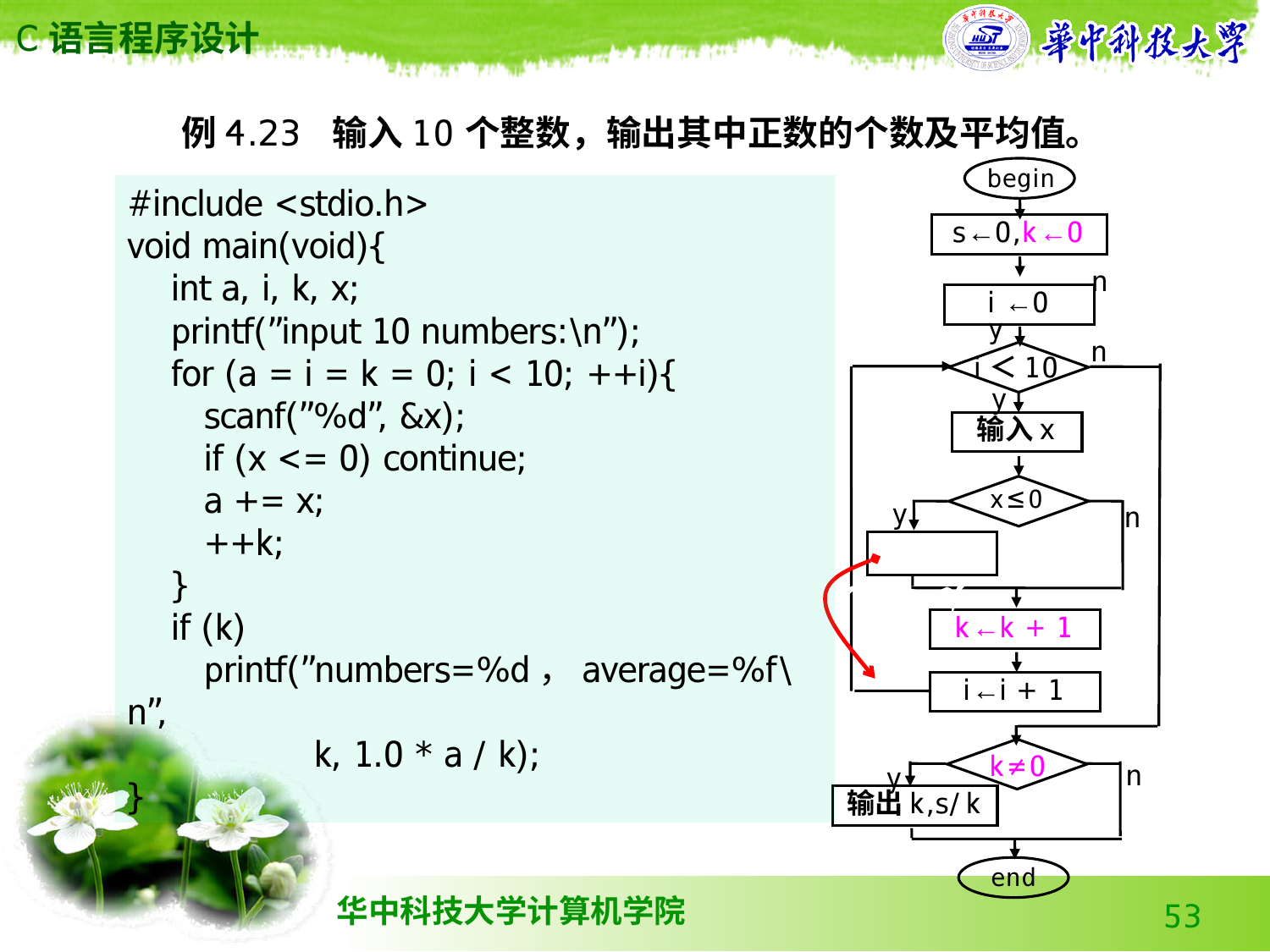

例4.23  输入10个整数，输出其中正数的个数及平均值。
begin

s←0,k←0

n
i ←0
y

n

i＜10

y

输入x

x≤0

y
n

k←k + 1

i←i + 1

k≠0
n
y

输出k,s/k

end

#include <stdio.h>
void main(void){
    int a, i, k, x;
    printf(”input 10 numbers:\n”);
    for (a = i = k = 0; i < 10; ++i){
       scanf(”%d”, &x);
       if (x <= 0) continue;
       a += x;
       ++k;
    }
    if (k)
       printf(”numbers=%d，average=%f\n”,
                 k, 1.0 * a / k);
}

53